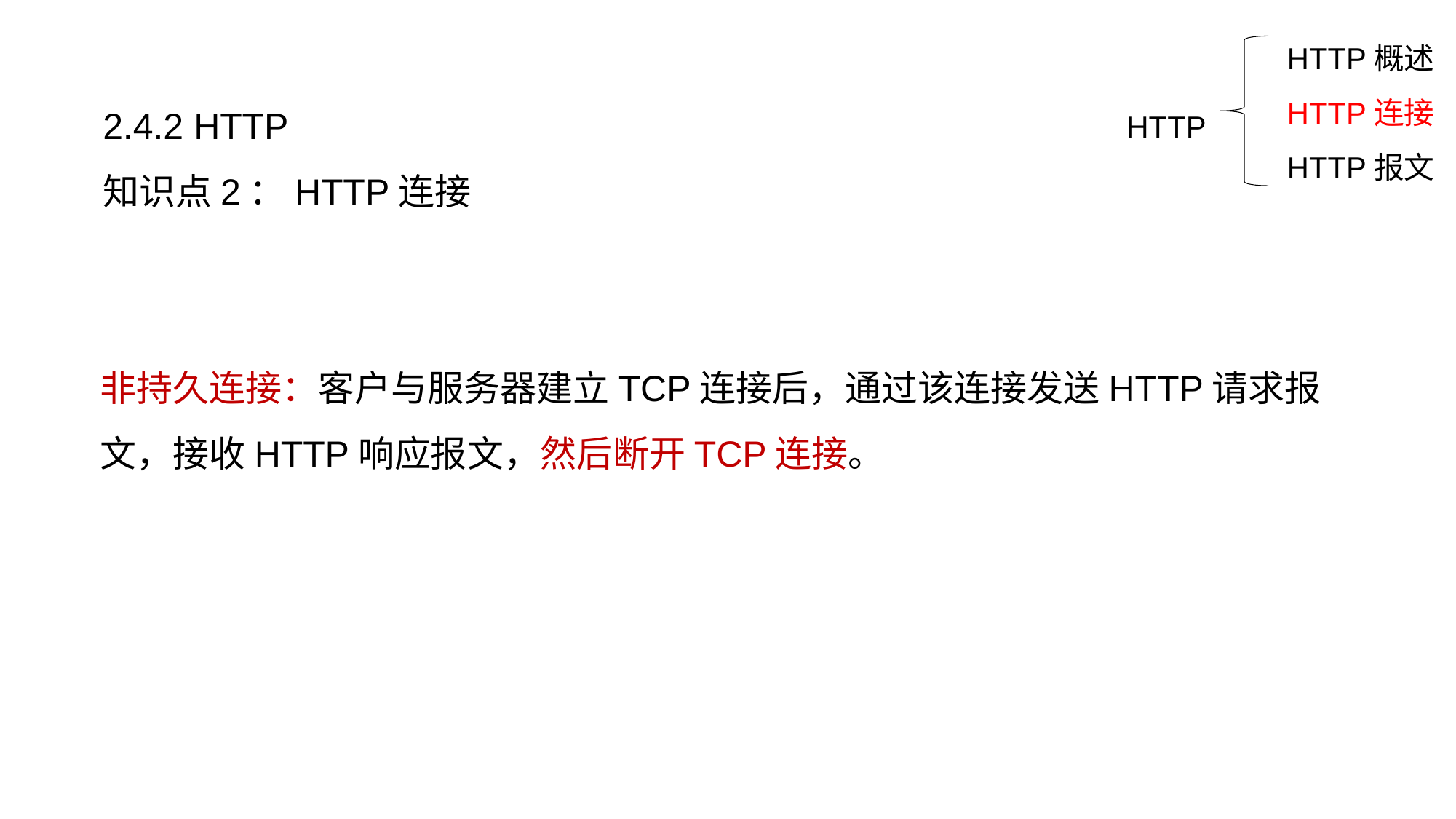

HTTP概述
HTTP连接
HTTP报文

2.4.2 HTTP
知识点2：HTTP连接
HTTP
非持久连接：客户与服务器建立TCP连接后，通过该连接发送HTTP请求报文，接收HTTP响应报文，然后断开TCP连接。